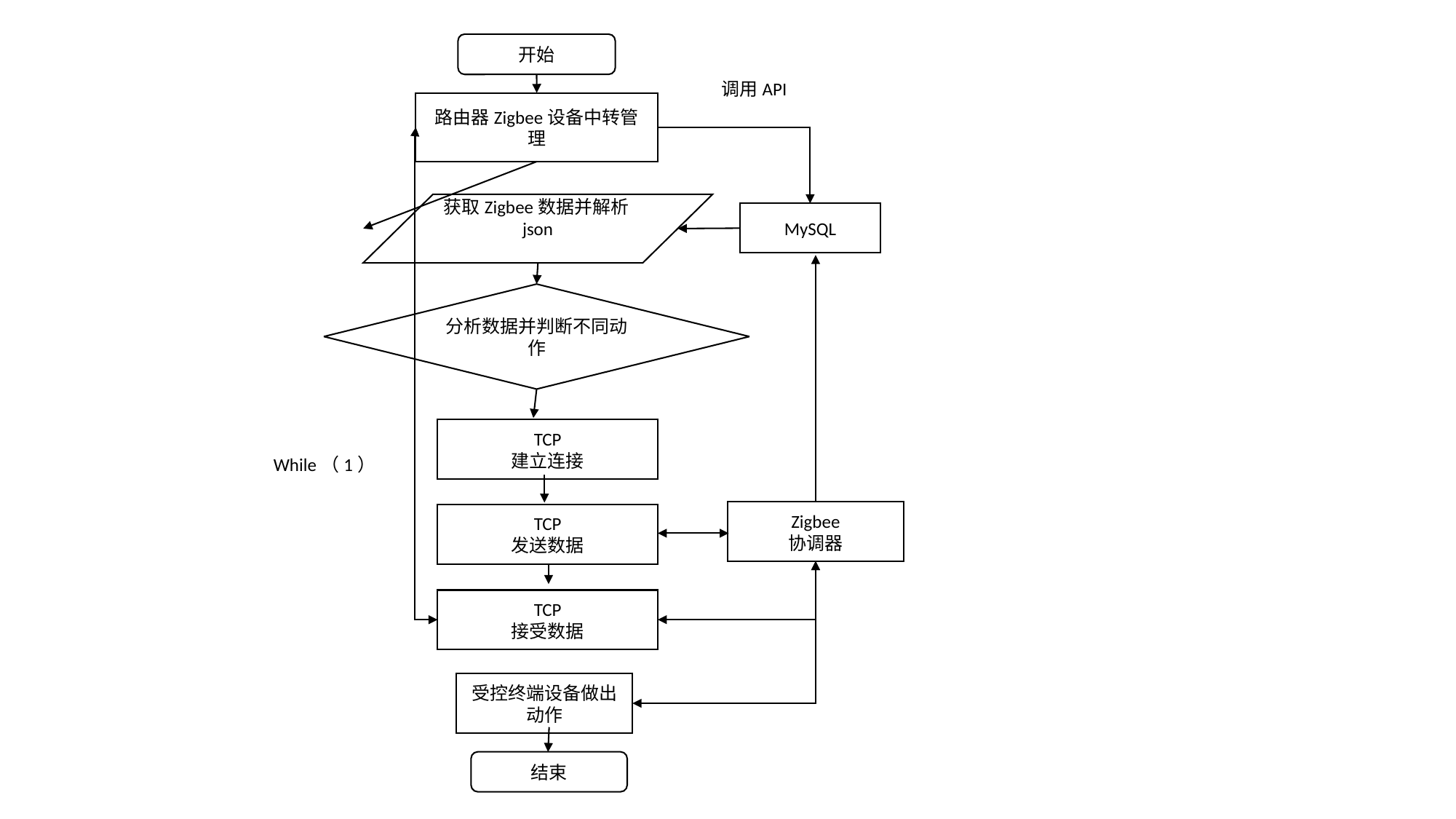

开始
调用API
路由器Zigbee设备中转管理
获取Zigbee数据并解析json

MySQL
分析数据并判断不同动作
TCP
建立连接
While（1）
Zigbee
协调器
TCP
发送数据
TCP
接受数据
受控终端设备做出动作
结束